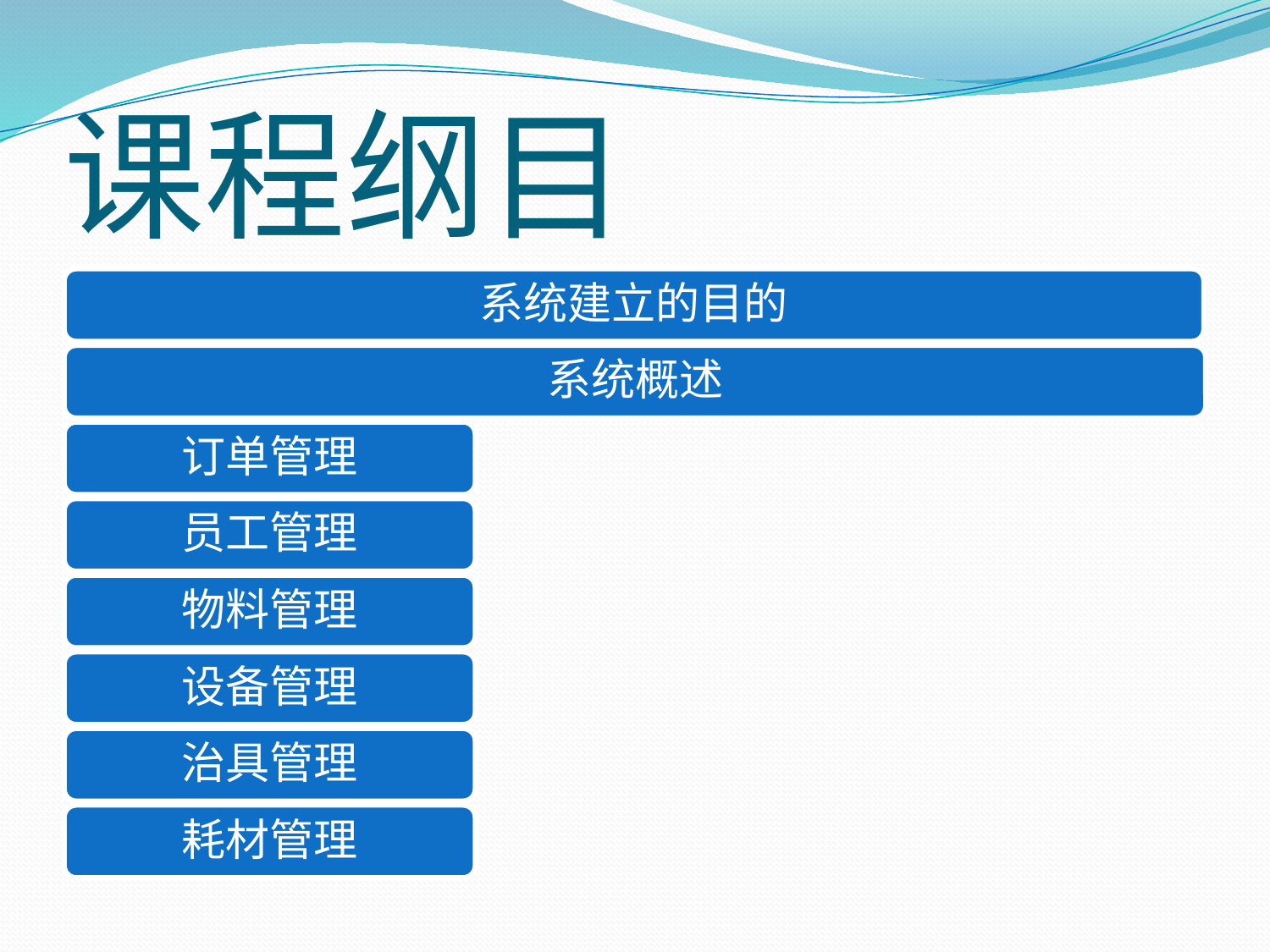

# 课程纲目
系统建立的目的
系统概述
订单管理
员工管理
物料管理
设备管理
治具管理
耗材管理